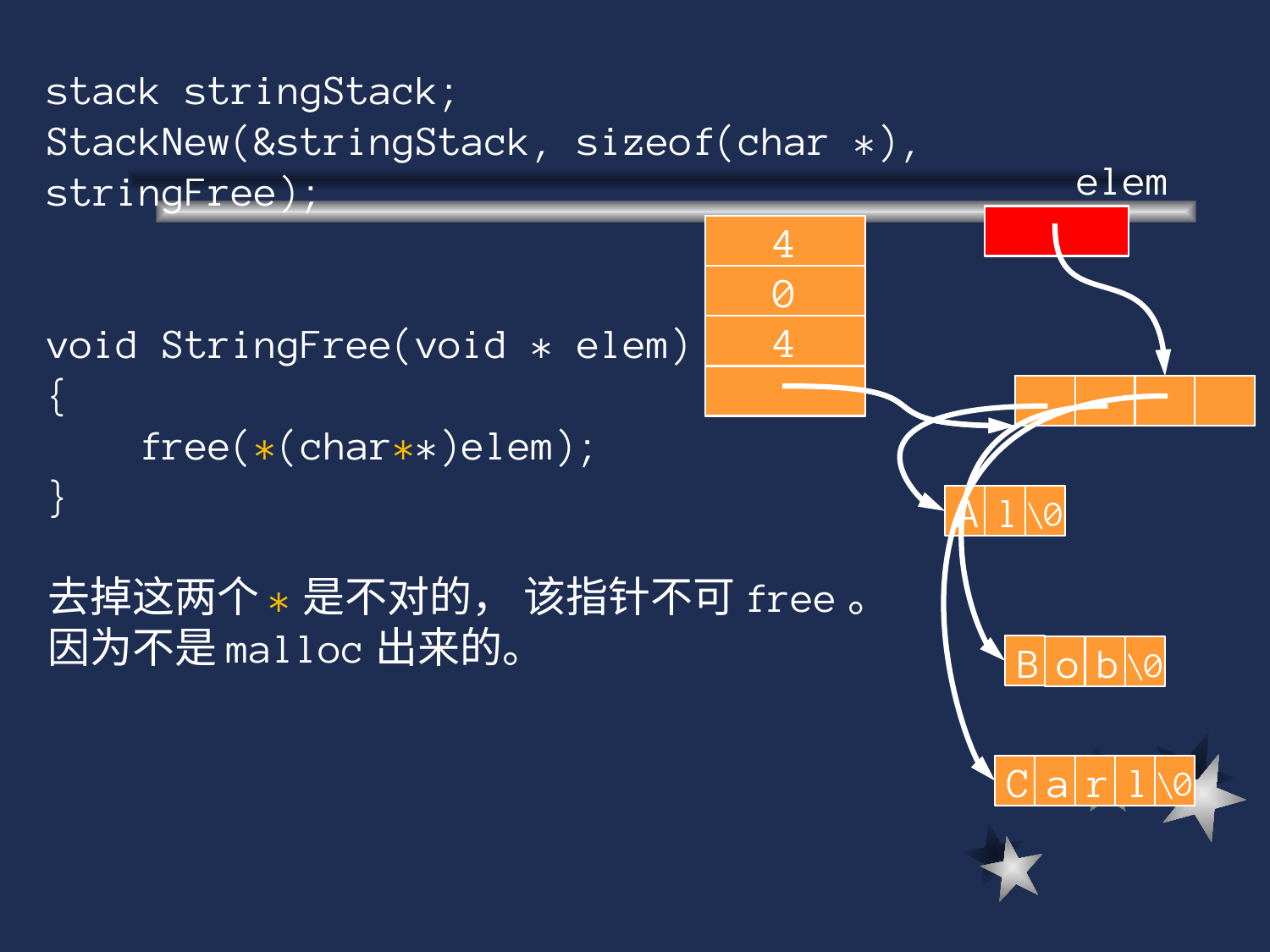

stack stringStack;
StackNew(&stringStack, sizeof(char *), stringFree);

void StringFree(void * elem)
{
    free(*(char**)elem);
}

去掉这两个*是不对的， 该指针不可free。
因为不是malloc出来的。
elem

4
4
0
0
4

\0
A
l

B
\0
o
b

\0
C
a
r
l